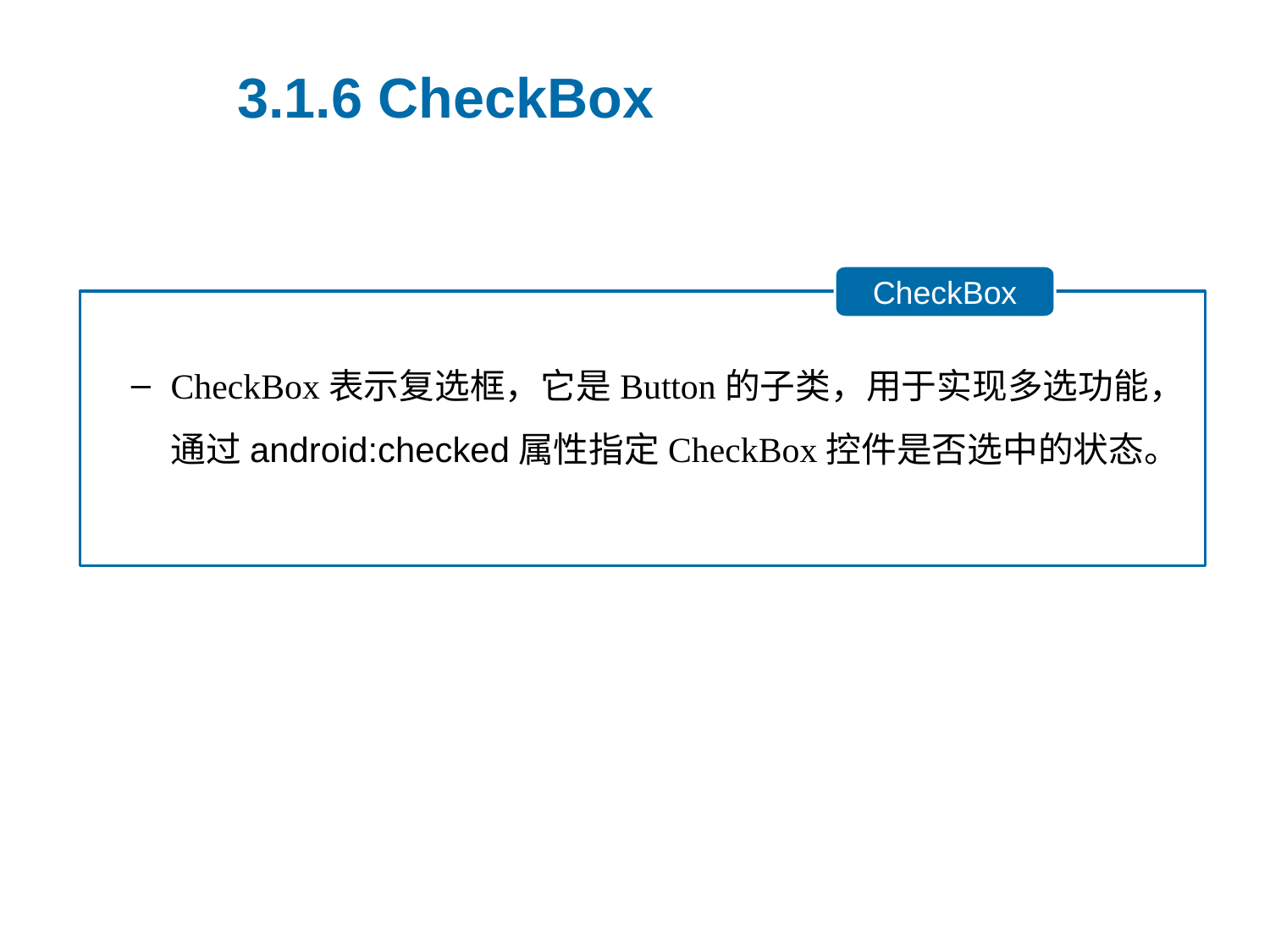

3.1.6 CheckBox

CheckBox

CheckBox表示复选框，它是Button的子类，用于实现多选功能，通过android:checked属性指定CheckBox控件是否选中的状态。